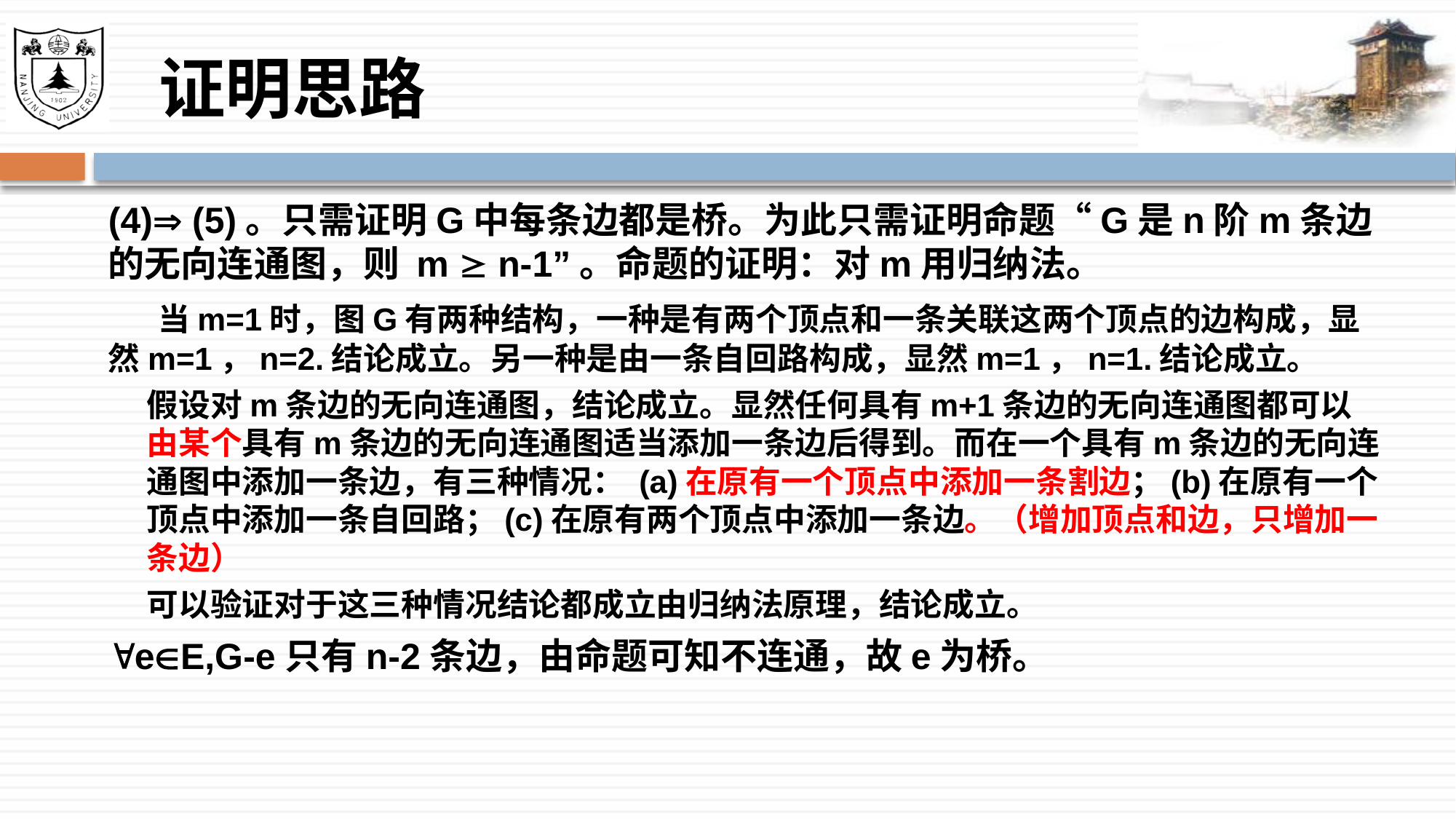

# 证明思路
(4)⇒ (5)。只需证明G中每条边都是桥。为此只需证明命题“G是n阶m条边的无向连通图，则 m ≥ n-1”。命题的证明：对m用归纳法。
     当m=1时，图G有两种结构，一种是有两个顶点和一条关联这两个顶点的边构成，显然m=1，n=2.结论成立。另一种是由一条自回路构成，显然m=1，n=1.结论成立。
假设对m条边的无向连通图，结论成立。显然任何具有m+1条边的无向连通图都可以由某个具有m条边的无向连通图适当添加一条边后得到。而在一个具有m条边的无向连通图中添加一条边，有三种情况： (a)在原有一个顶点中添加一条割边；(b)在原有一个顶点中添加一条自回路；(c)在原有两个顶点中添加一条边。（增加顶点和边，只增加一条边）
可以验证对于这三种情况结论都成立由归纳法原理，结论成立。
∀e∈E,G-e只有n-2条边，由命题可知不连通，故e为桥。